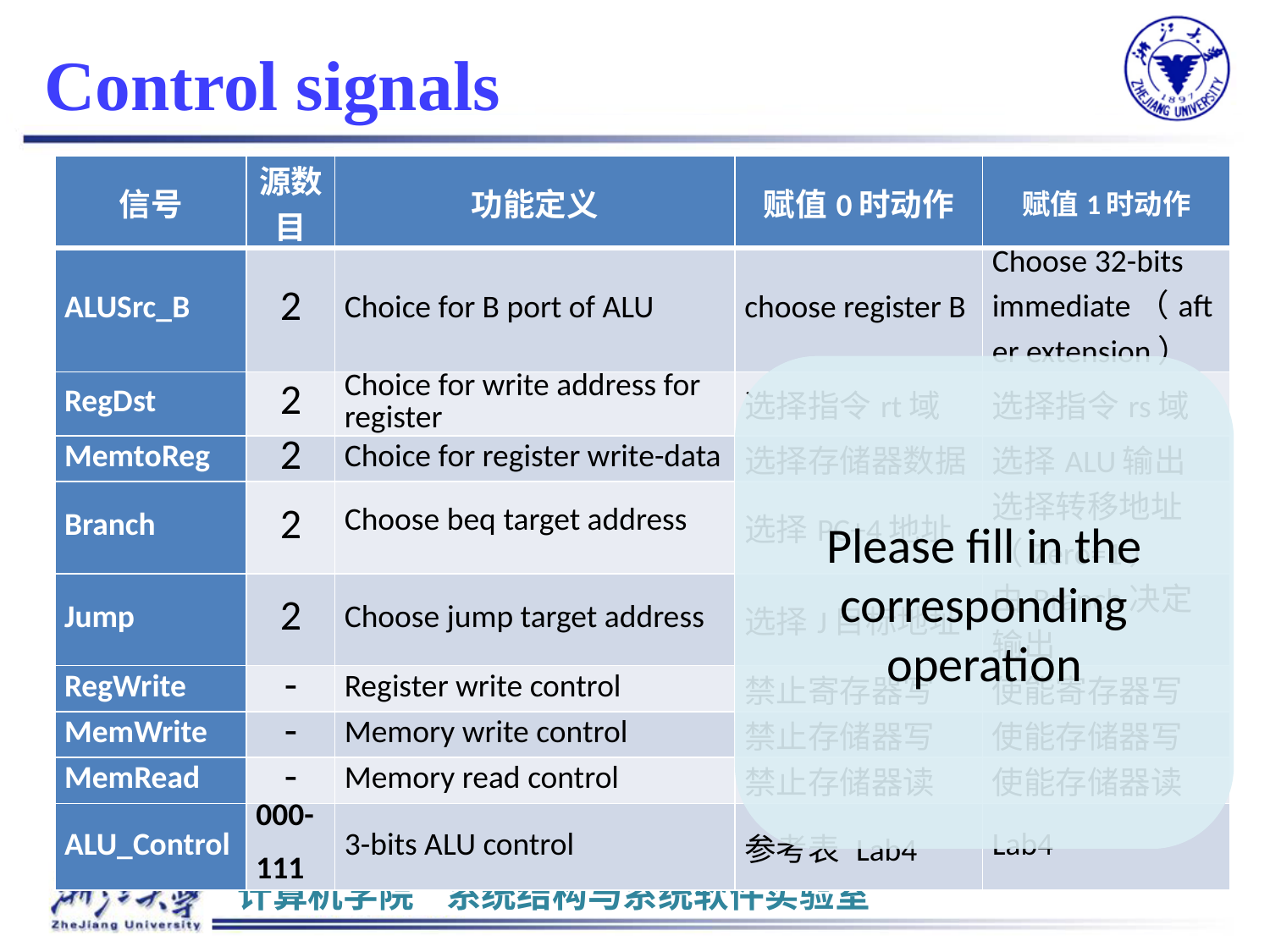

# Control signals
通路与操作控制
| 信号 | 源数目 | 功能定义 | 赋值0时动作 | 赋值1时动作 |
| --- | --- | --- | --- | --- |
| ALUSrc\_B | 2 | Choice for B port of ALU | choose register B | Choose 32-bits immediate（after extension） |
| RegDst | 2 | Choice for write address for register | 选择指令rt域 | 选择指令rs域 |
| MemtoReg | 2 | Choice for register write-data | 选择存储器数据 | 选择ALU输出 |
| Branch | 2 | Choose beq target address | 选择PC+4地址 | 选择转移地址（Zero=1） |
| Jump | 2 | Choose jump target address | 选择J目标地址 | 由Branch决定输出 |
| RegWrite | - | Register write control | 禁止寄存器写 | 使能寄存器写 |
| MemWrite | - | Memory write control | 禁止存储器写 | 使能存储器写 |
| MemRead | - | Memory read control | 禁止存储器读 | 使能存储器读 |
| ALU\_Control | 000- 111 | 3-bits ALU control | 参考表 Lab4 | Lab4 |
Please fill in the corresponding operation